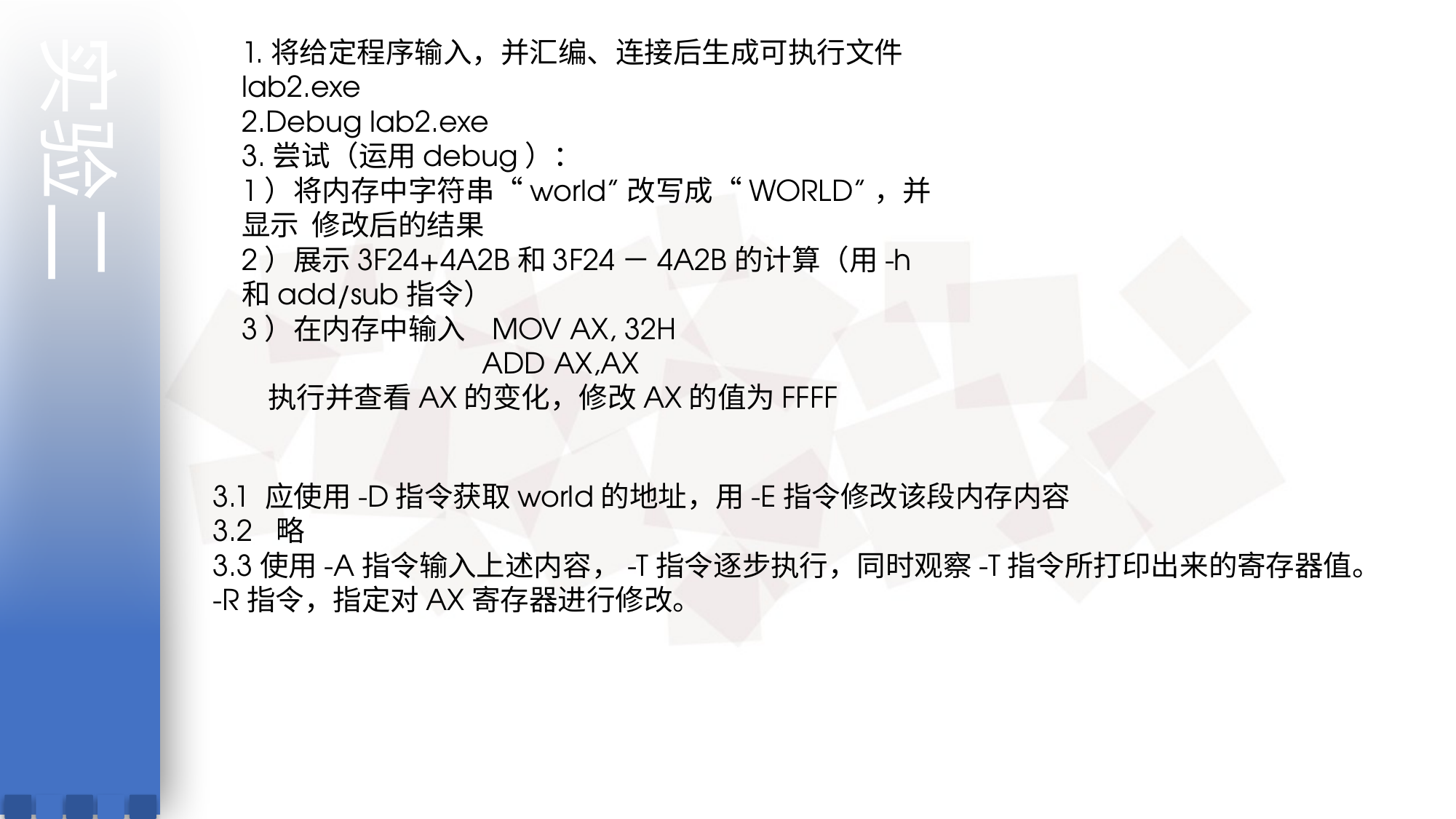

实验二
1.将给定程序输入，并汇编、连接后生成可执行文件lab2.exe
2.Debug lab2.exe
3.尝试（运用debug）：
1）将内存中字符串“world”改写成“WORLD”，并显示  修改后的结果
2）展示3F24+4A2B和3F24－4A2B的计算（用-h 和add/sub指令）
3）在内存中输入   MOV AX, 32H
                              ADD AX,AX
   执行并查看AX的变化，修改AX的值为FFFF

3.1 应使用-D指令获取world的地址，用-E指令修改该段内存内容
3.2  略
3.3使用-A指令输入上述内容，-T指令逐步执行，同时观察-T指令所打印出来的寄存器值。
-R指令，指定对AX寄存器进行修改。